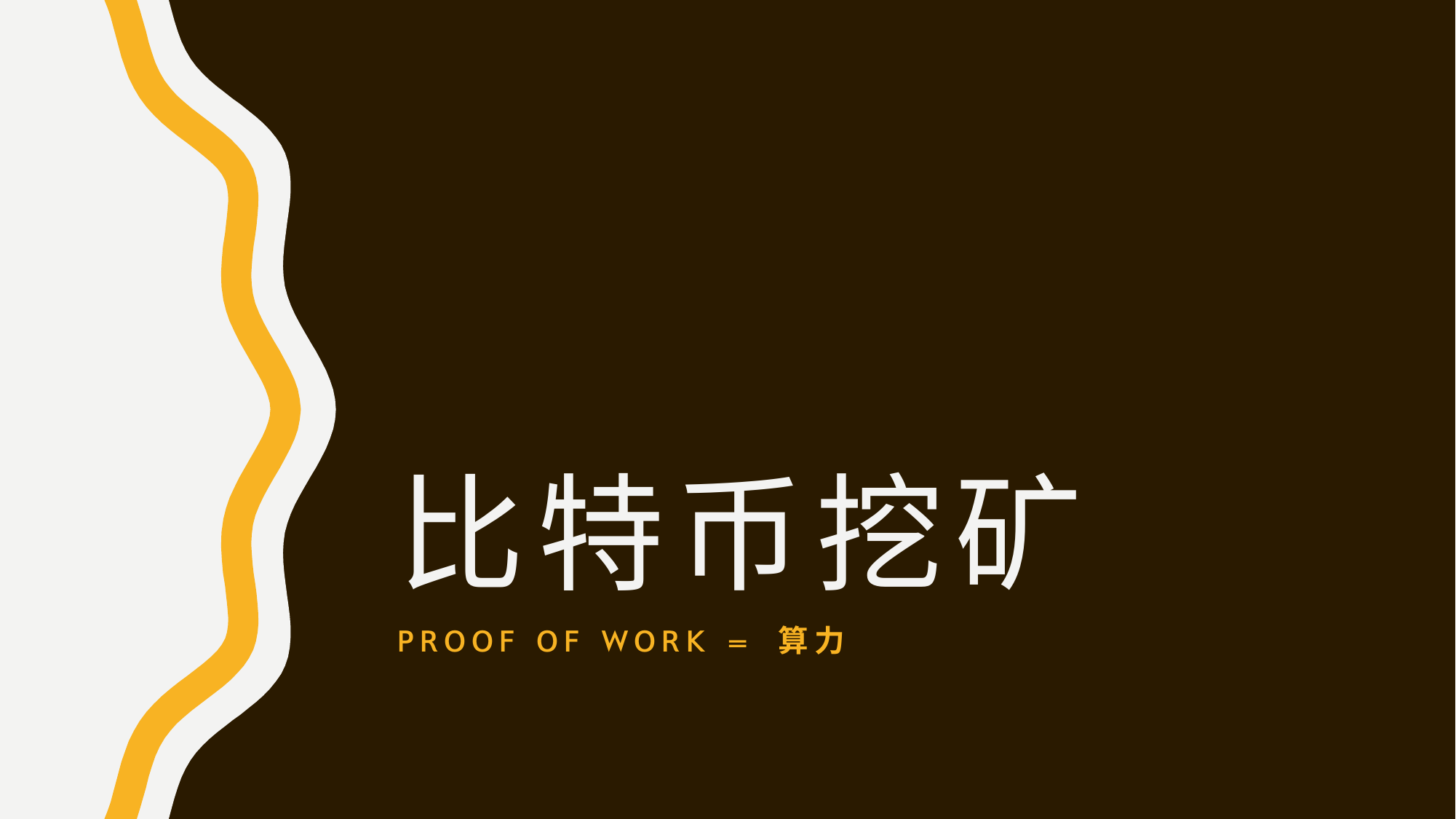

# 比特币挖矿
Proof of work = 算力